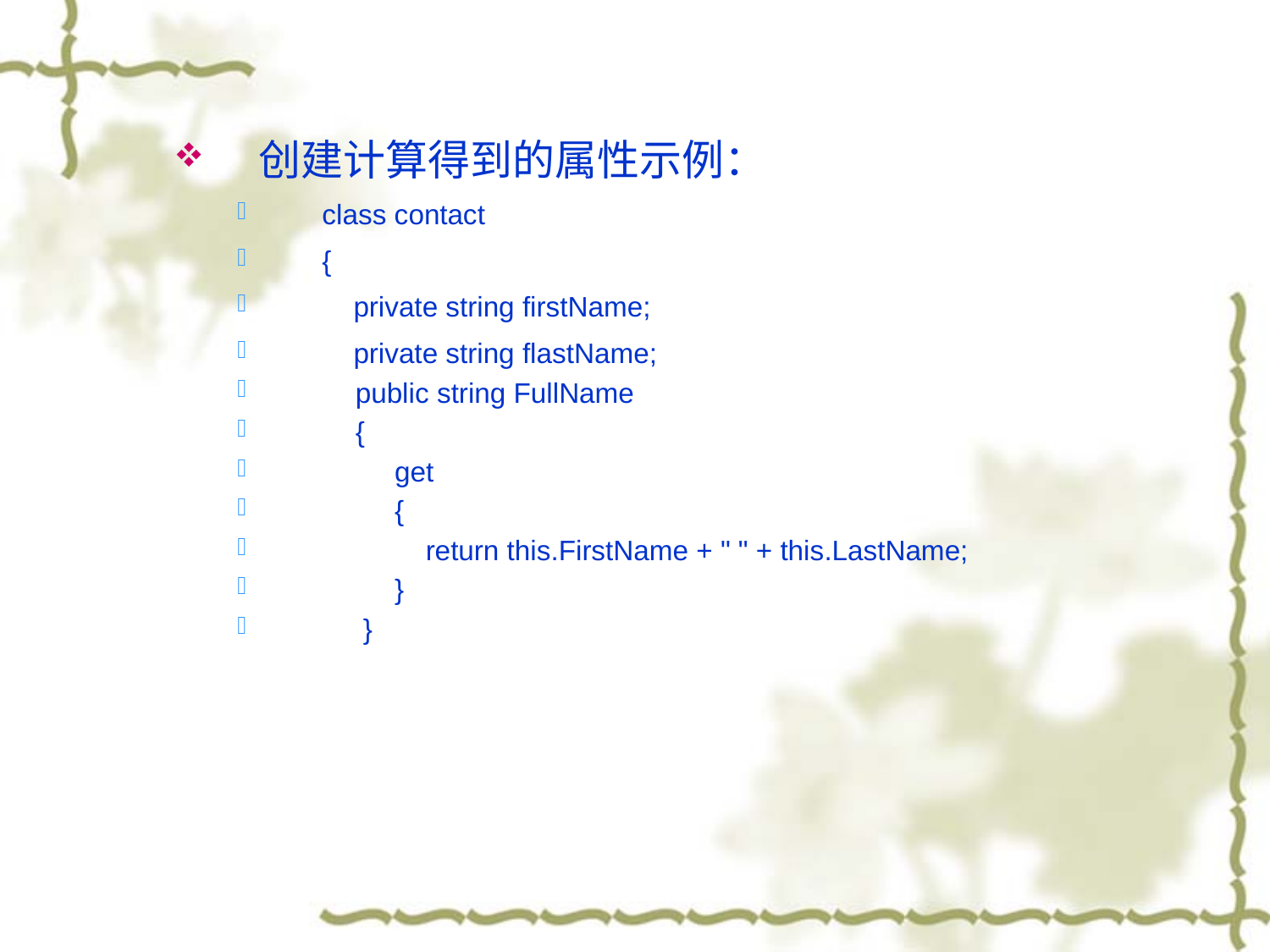

创建计算得到的属性示例：
class contact
{
    private string firstName;
    private string flastName;
           public string FullName
           {
                get
                {
                    return this.FirstName + " " + this.LastName;
                }
            }